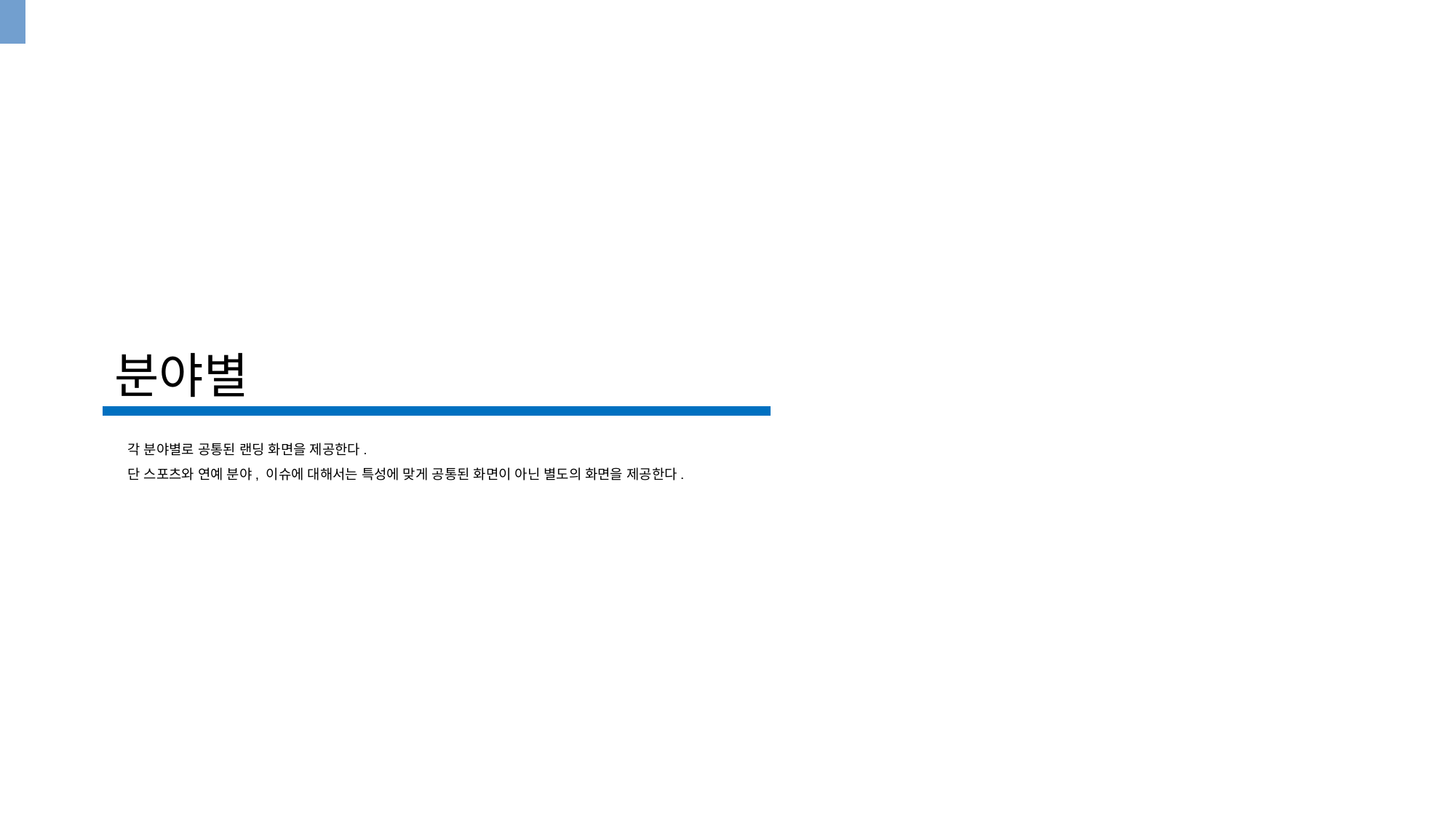

# 분야별
각 분야별로 공통된 랜딩 화면을 제공한다.
단 스포츠와 연예 분야, 이슈에 대해서는 특성에 맞게 공통된 화면이 아닌 별도의 화면을 제공한다.